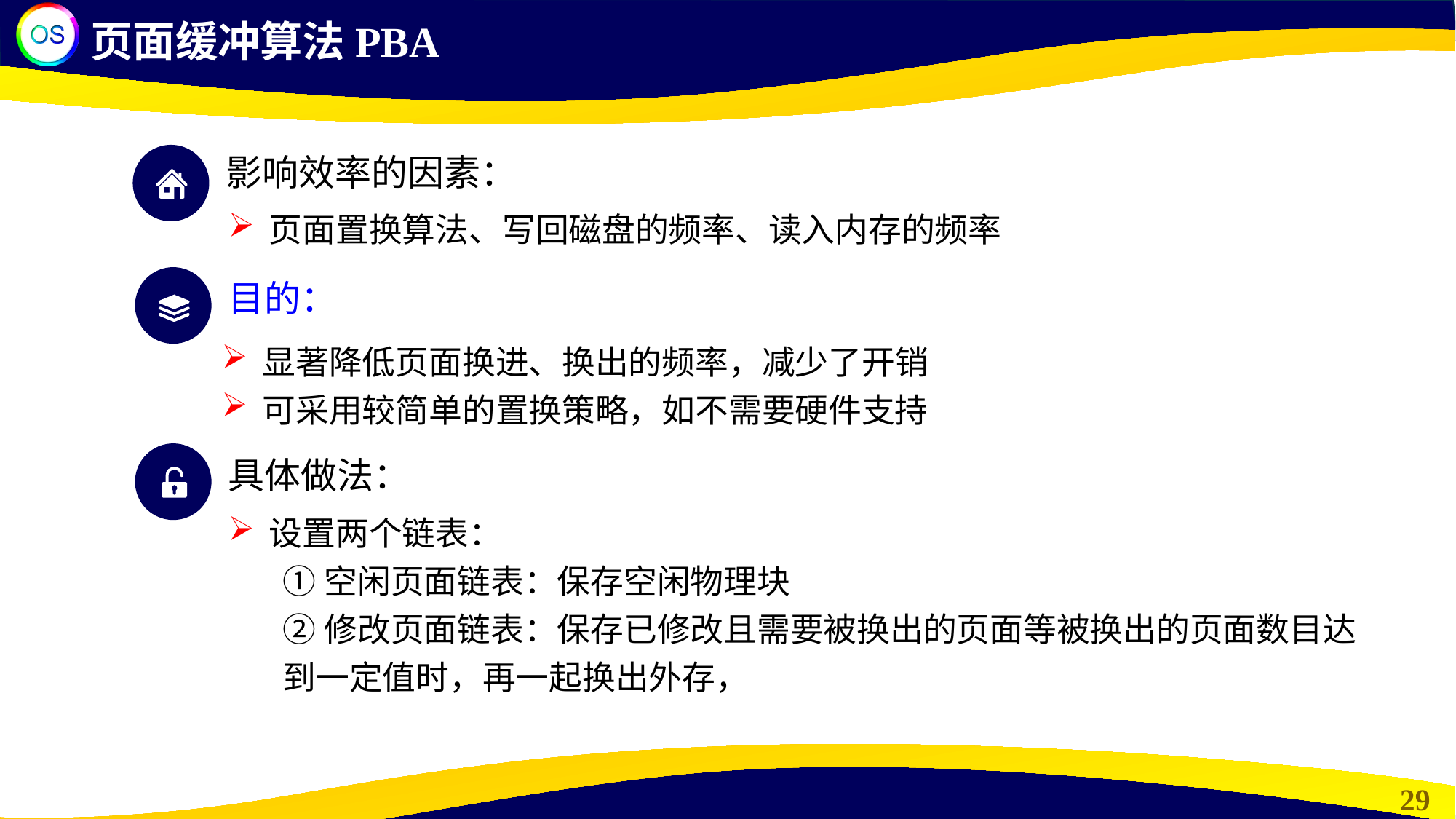

页面缓冲算法PBA

影响效率的因素：

页面置换算法、写回磁盘的频率、读入内存的频率

目的：

显著降低页面换进、换出的频率，减少了开销
可采用较简单的置换策略，如不需要硬件支持

具体做法：

设置两个链表：
①空闲页面链表：保存空闲物理块
②修改页面链表：保存已修改且需要被换出的页面等被换出的页面数目达到一定值时，再一起换出外存，